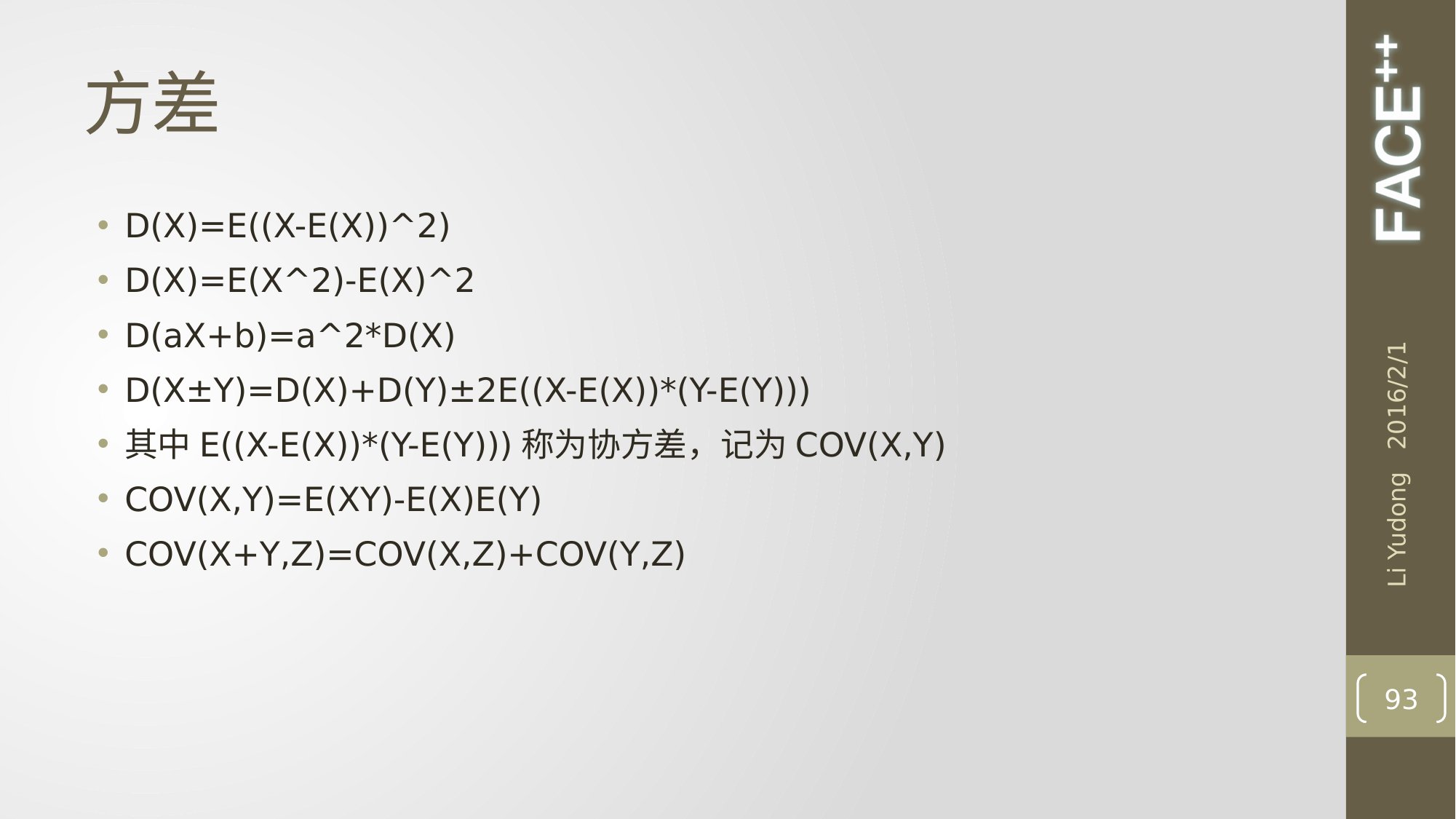

# 方差
D(X)=E((X-E(X))^2)
D(X)=E(X^2)-E(X)^2
D(aX+b)=a^2*D(X)
D(X±Y)=D(X)+D(Y)±2E((X-E(X))*(Y-E(Y)))
其中E((X-E(X))*(Y-E(Y)))称为协方差，记为COV(X,Y)
COV(X,Y)=E(XY)-E(X)E(Y)
COV(X+Y,Z)=COV(X,Z)+COV(Y,Z)

2016/2/1
Li Yudong
93